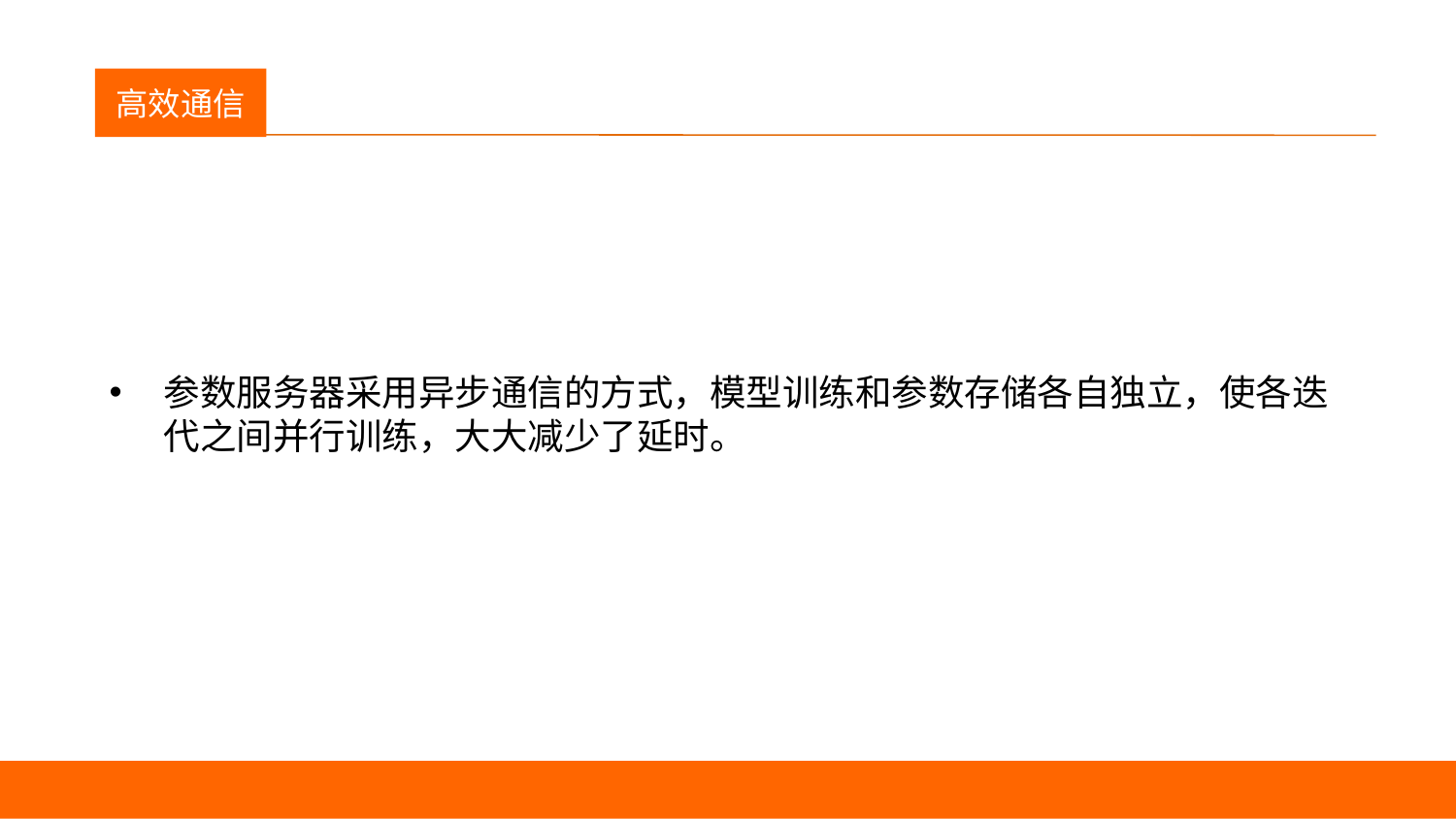

议程
高效通信

参数服务器采用异步通信的方式，模型训练和参数存储各自独立，使各迭代之间并行训练，大大减少了延时。